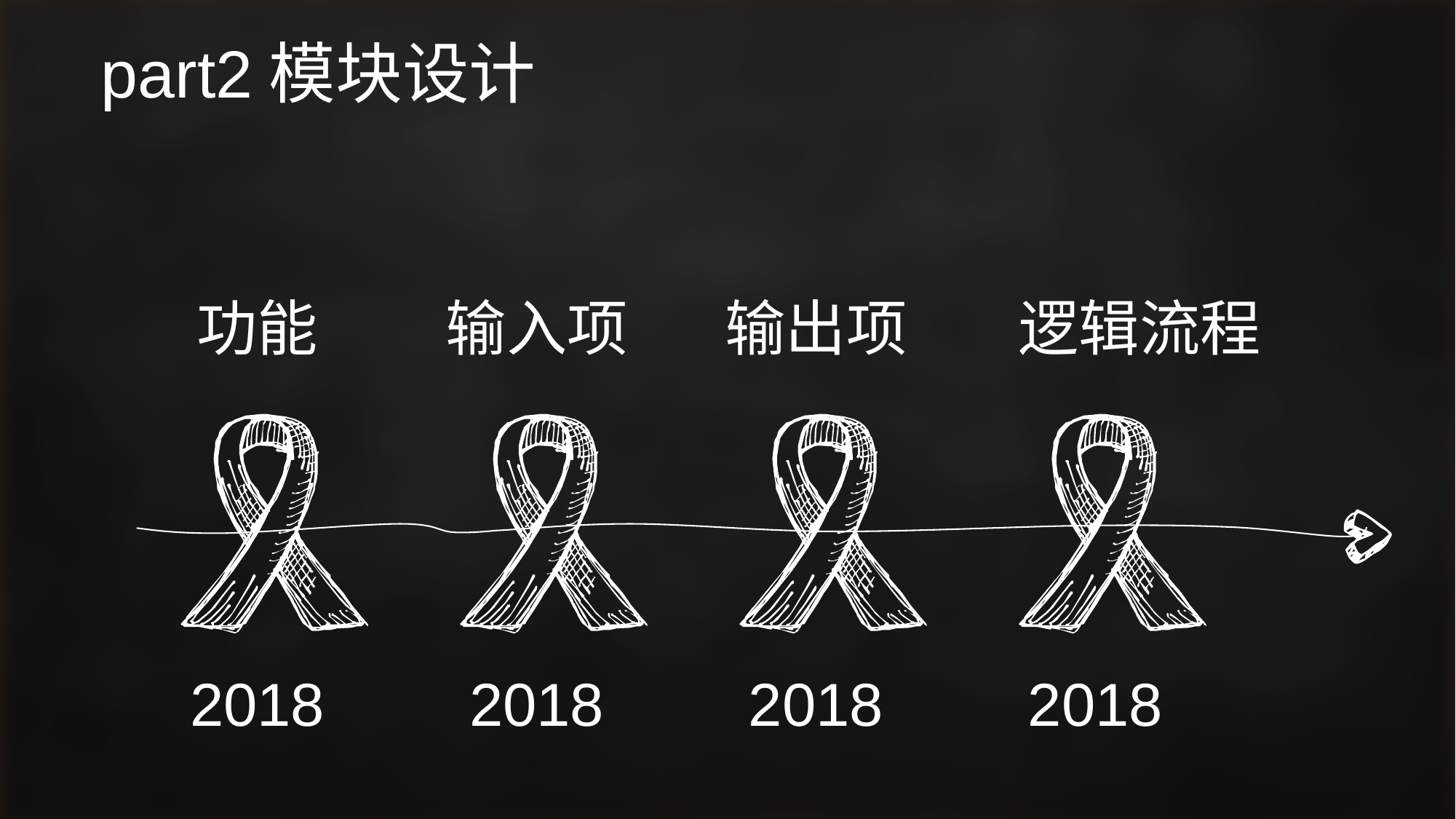

# part2模块设计
功能
输入项
输出项
逻辑流程

2018
2018
2018
2018